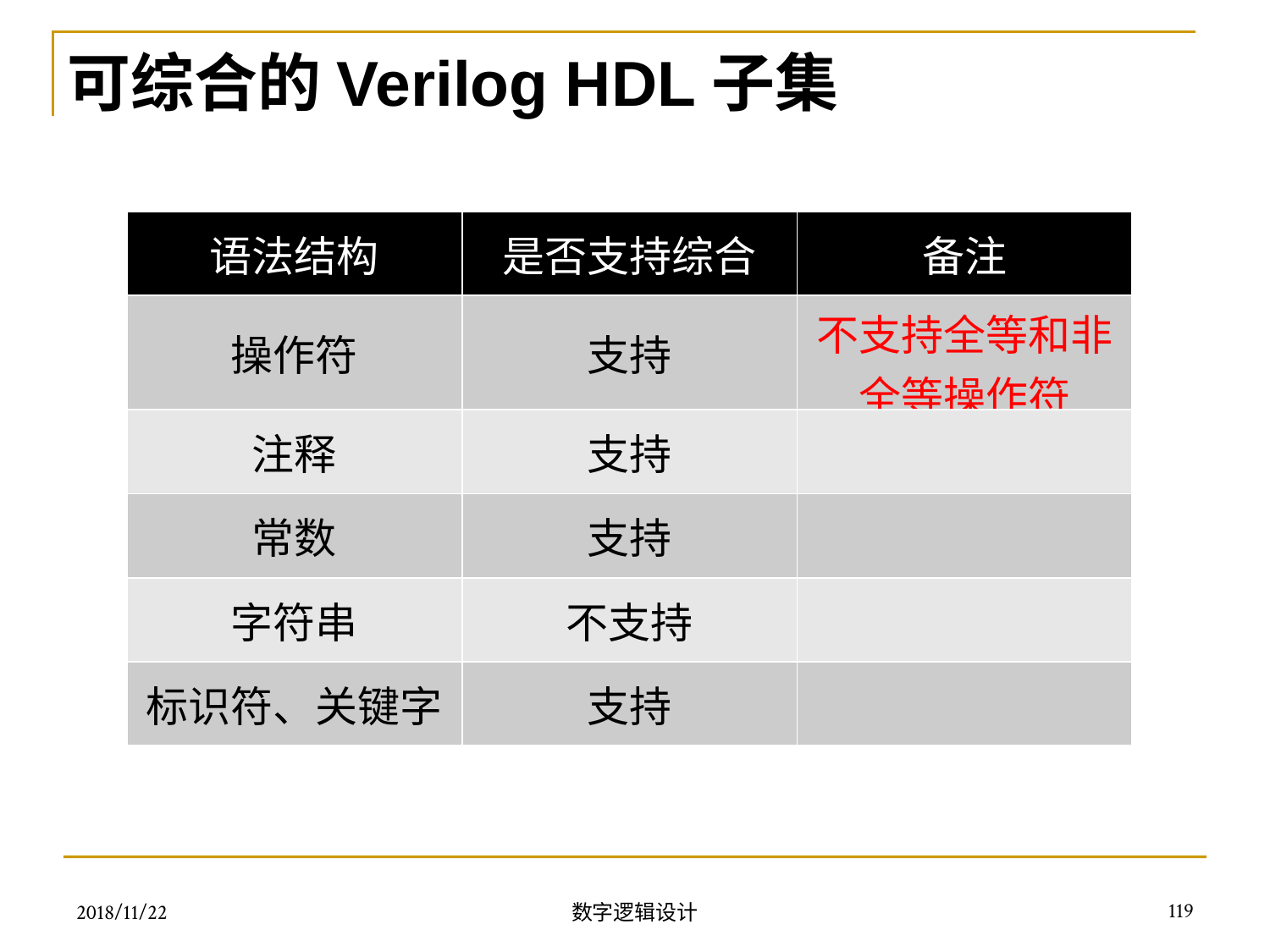

可综合的Verilog HDL子集
| 语法结构 | 是否支持综合 | 备注 |
| --- | --- | --- |
| 操作符 | 支持 | 不支持全等和非全等操作符 |
| 注释 | 支持 |  |
| 常数 | 支持 |  |
| 字符串 | 不支持 |  |
| 标识符、关键字 | 支持 |  |
2018/11/22
119
数字逻辑设计